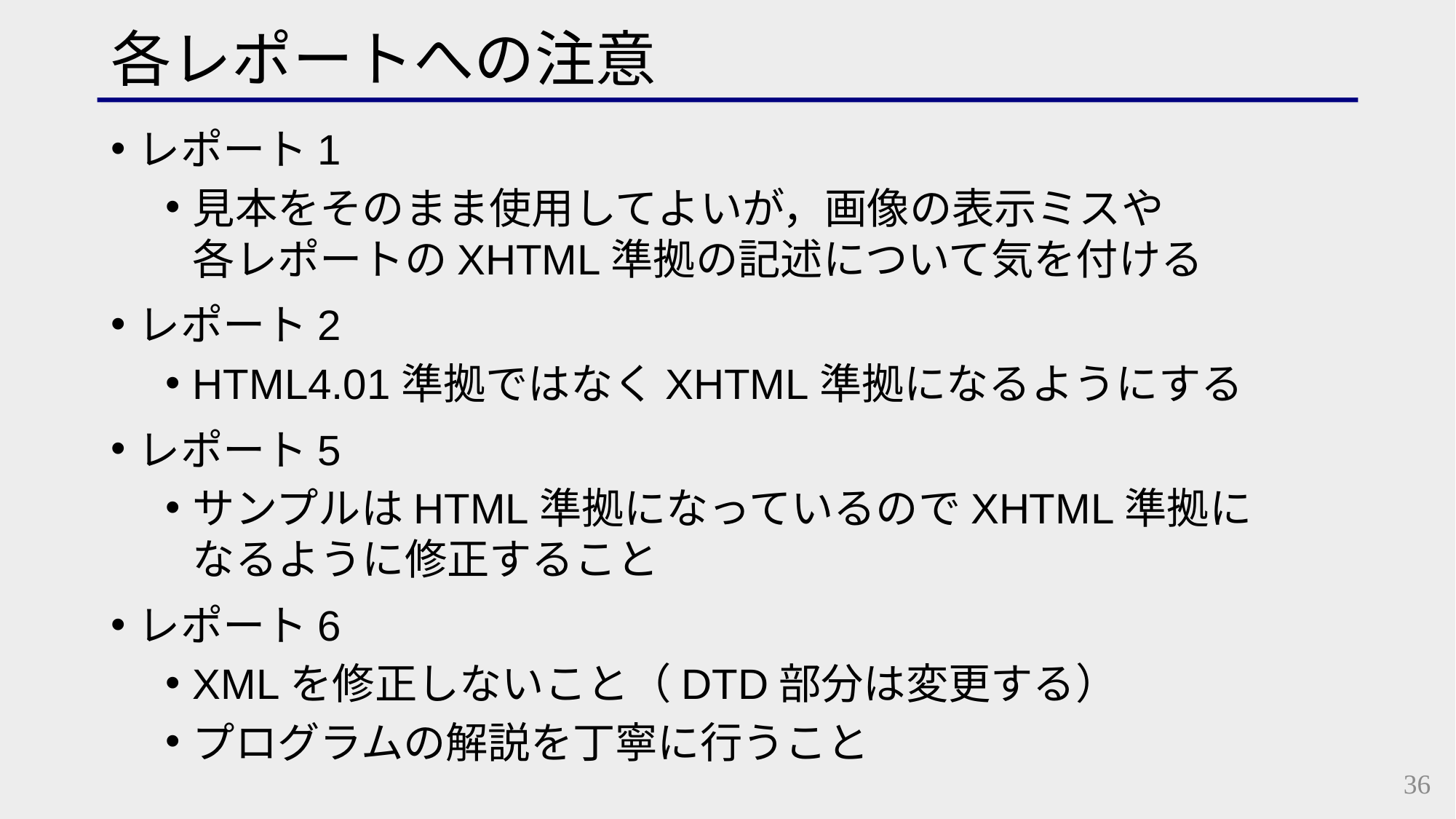

# 各レポートへの注意
レポート1
見本をそのまま使用してよいが，画像の表示ミスや
各レポートのXHTML準拠の記述について気を付ける
レポート2
HTML4.01準拠ではなくXHTML準拠になるようにする
レポート5
サンプルはHTML準拠になっているのでXHTML準拠に
なるように修正すること
レポート6
XMLを修正しないこと（DTD部分は変更する）
プログラムの解説を丁寧に行うこと
36